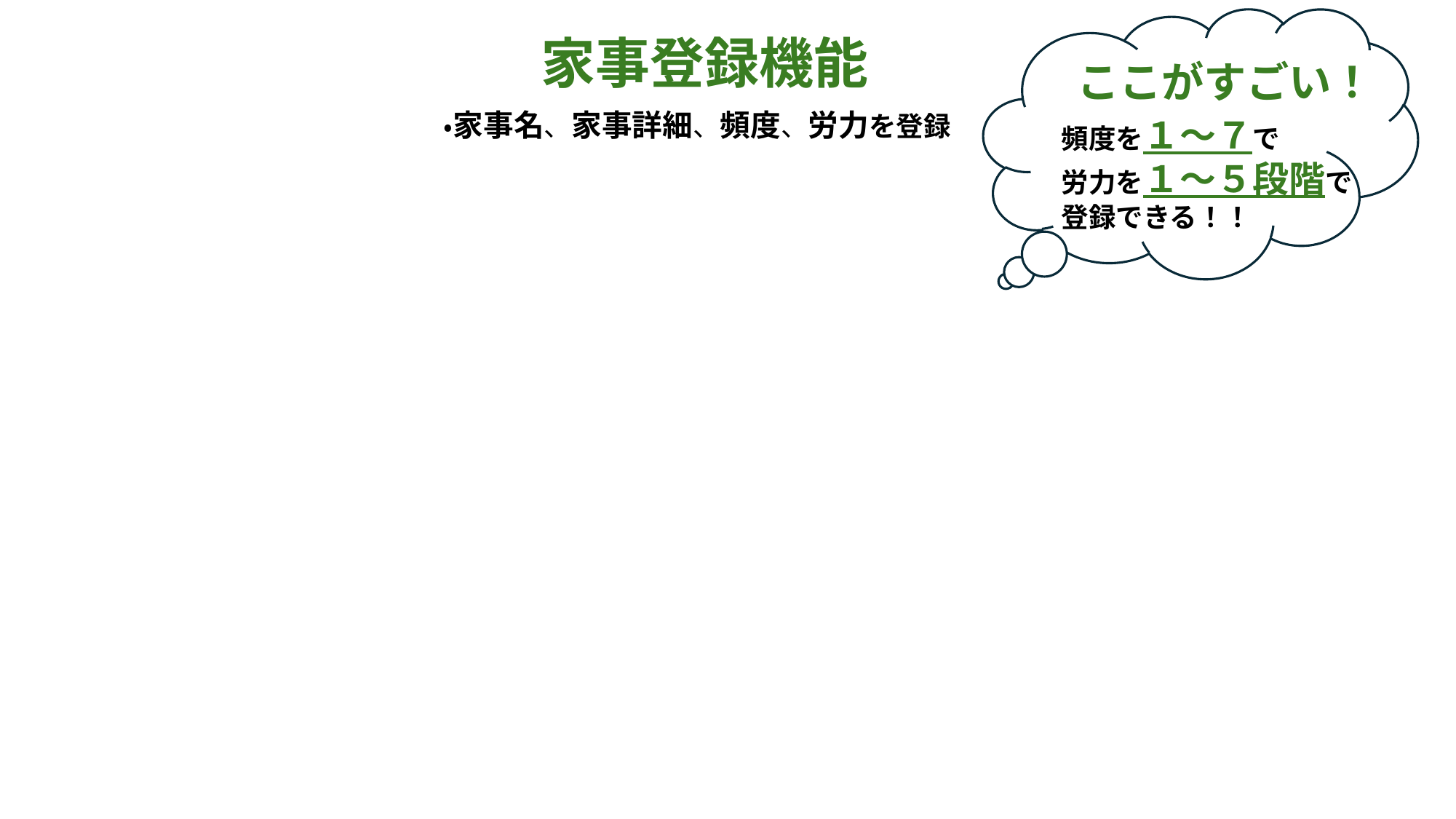

家事登録機能
ここがすごい！
・家事名、家事詳細、頻度、労力を登録

頻度を１～７で
労力を１～５段階で
登録できる！！